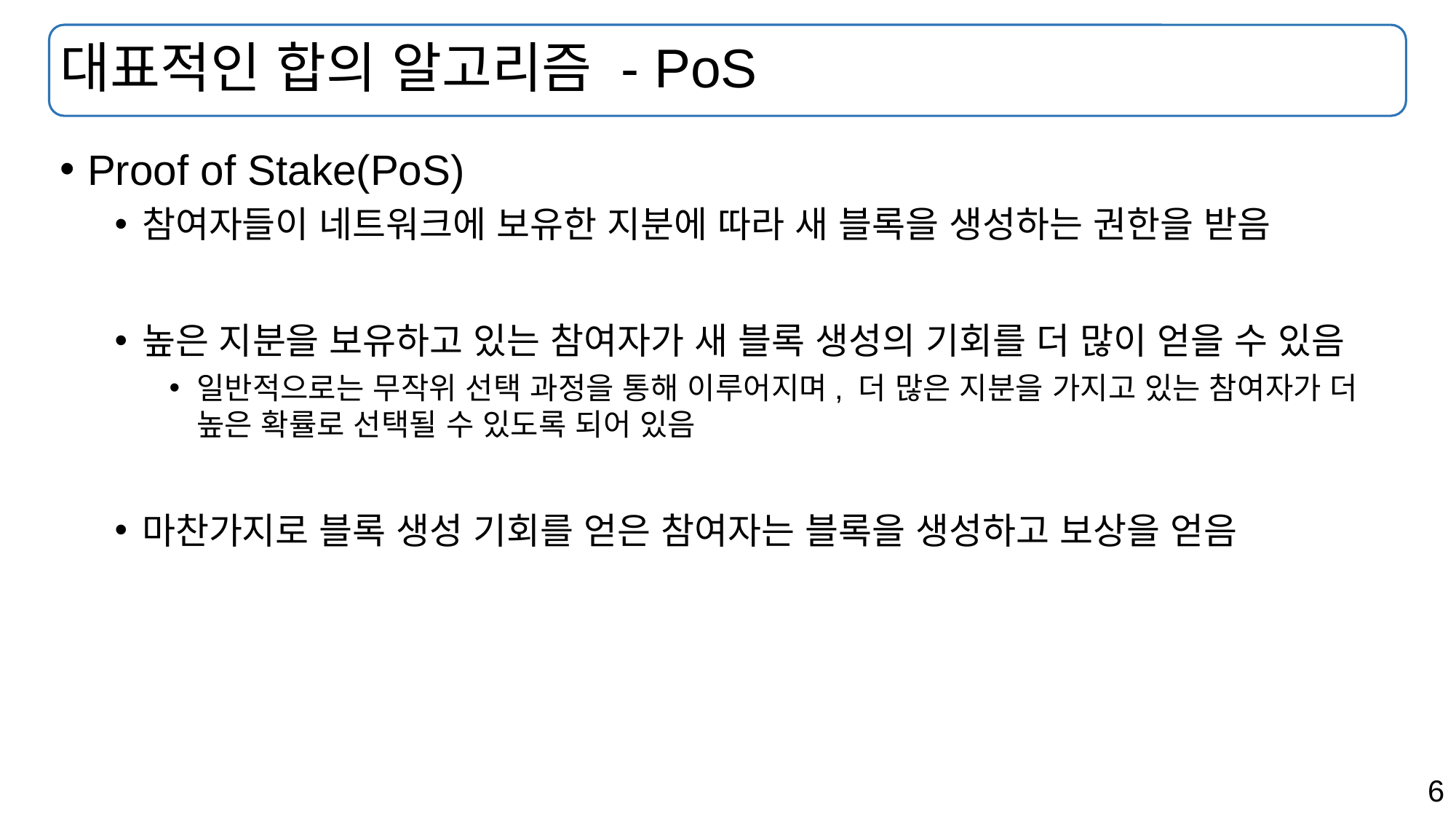

# 대표적인 합의 알고리즘 - PoS
Proof of Stake(PoS)
참여자들이 네트워크에 보유한 지분에 따라 새 블록을 생성하는 권한을 받음

높은 지분을 보유하고 있는 참여자가 새 블록 생성의 기회를 더 많이 얻을 수 있음
일반적으로는 무작위 선택 과정을 통해 이루어지며, 더 많은 지분을 가지고 있는 참여자가 더 높은 확률로 선택될 수 있도록 되어 있음

마찬가지로 블록 생성 기회를 얻은 참여자는 블록을 생성하고 보상을 얻음